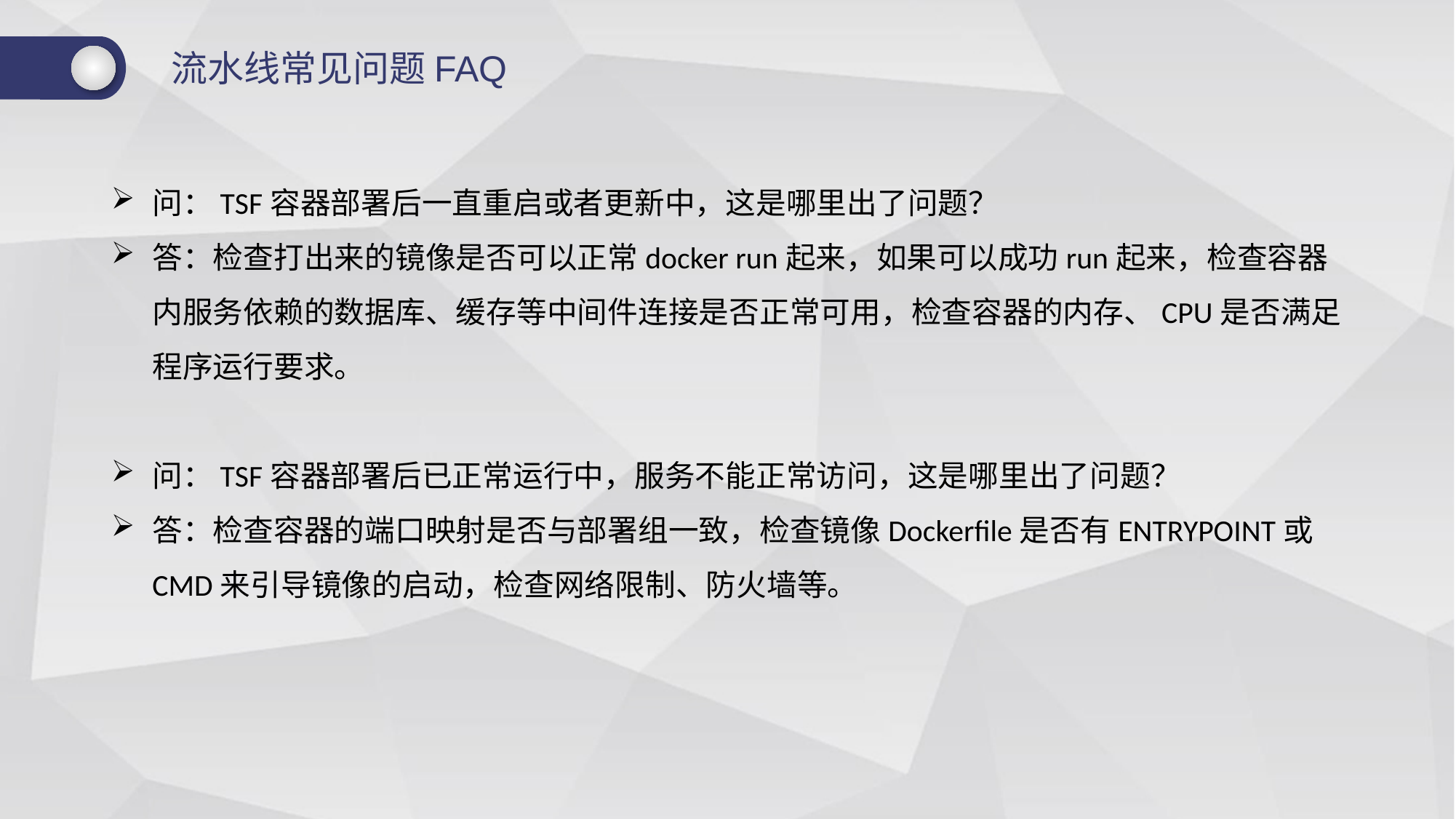

流水线常见问题FAQ
问：TSF容器部署后一直重启或者更新中，这是哪里出了问题？
答：检查打出来的镜像是否可以正常docker run起来，如果可以成功run起来，检查容器内服务依赖的数据库、缓存等中间件连接是否正常可用，检查容器的内存、CPU是否满足程序运行要求。

问：TSF容器部署后已正常运行中，服务不能正常访问，这是哪里出了问题？
答：检查容器的端口映射是否与部署组一致，检查镜像Dockerfile是否有ENTRYPOINT或CMD来引导镜像的启动，检查网络限制、防火墙等。